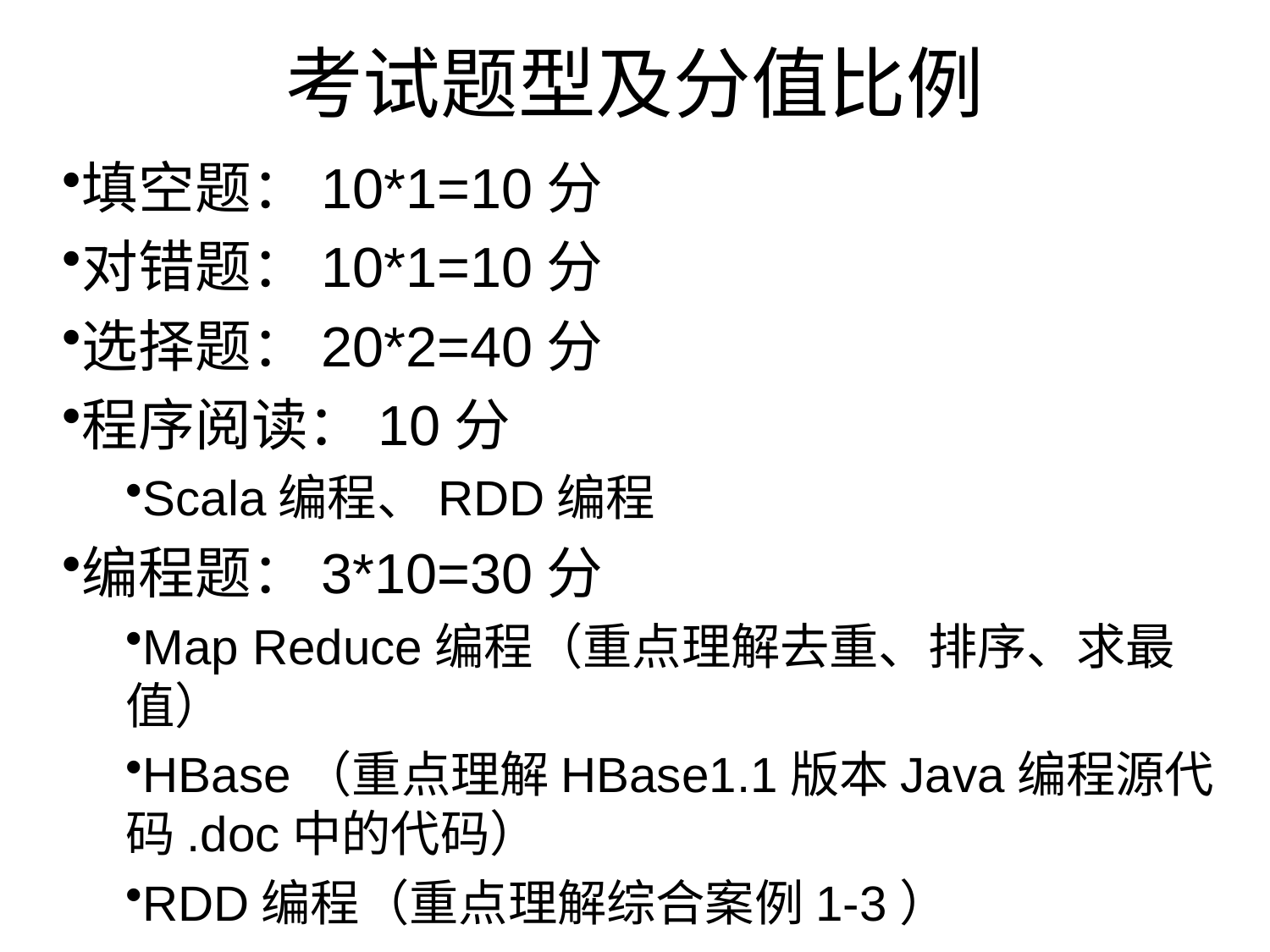

# 考试题型及分值比例
填空题：10*1=10分
对错题：10*1=10分
选择题：20*2=40分
程序阅读：10分
Scala编程、RDD编程
编程题：3*10=30分
Map Reduce编程（重点理解去重、排序、求最值）
HBase（重点理解HBase1.1版本Java编程源代码.doc中的代码）
RDD编程（重点理解综合案例1-3）